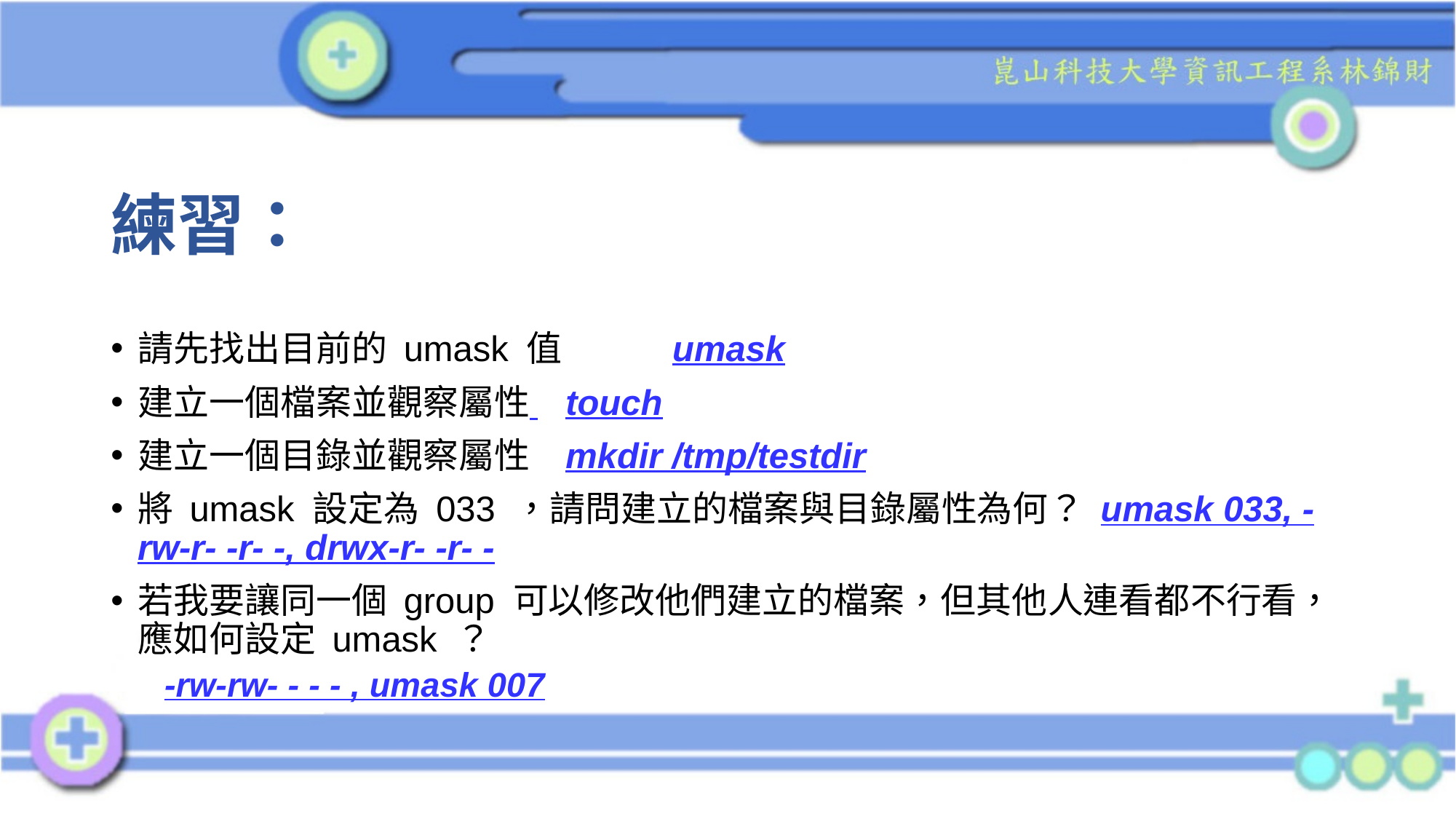

# 練習：
請先找出目前的 umask 值 	umask
建立一個檔案並觀察屬性 		touch
建立一個目錄並觀察屬性 		mkdir /tmp/testdir
將 umask 設定為 033 ，請問建立的檔案與目錄屬性為何？ umask 033, -rw-r- -r- -, drwx-r- -r- -
若我要讓同一個 group 可以修改他們建立的檔案，但其他人連看都不行看，應如何設定 umask ？
-rw-rw- - - - , umask 007